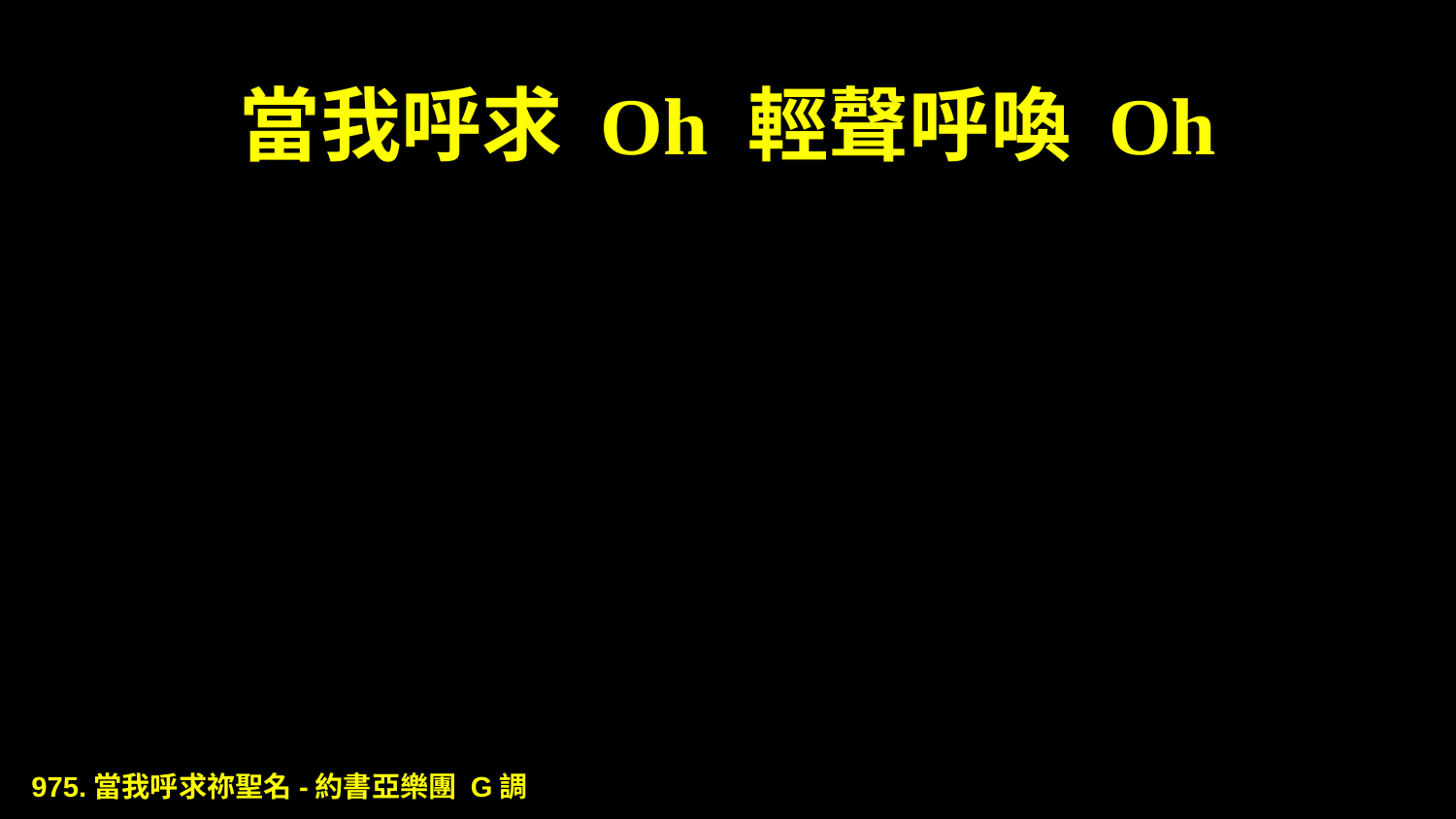

# 當我呼求 Oh 輕聲呼喚 Oh
975.當我呼求祢聖名-約書亞樂團 G調